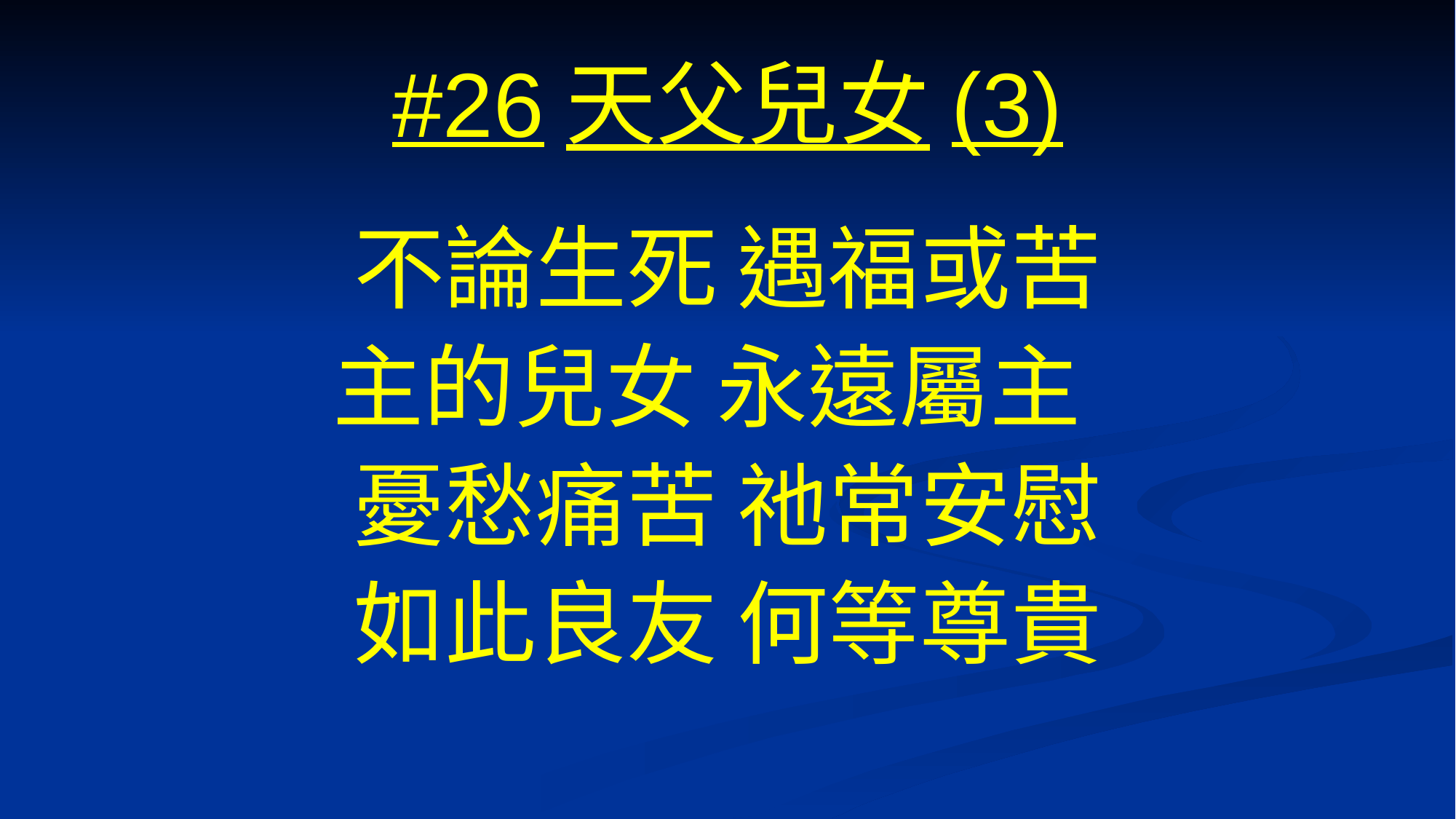

# #26天父兒女(3)
不論生死 遇福或苦
主的兒女 永遠屬主
憂愁痛苦 祂常安慰
如此良友 何等尊貴